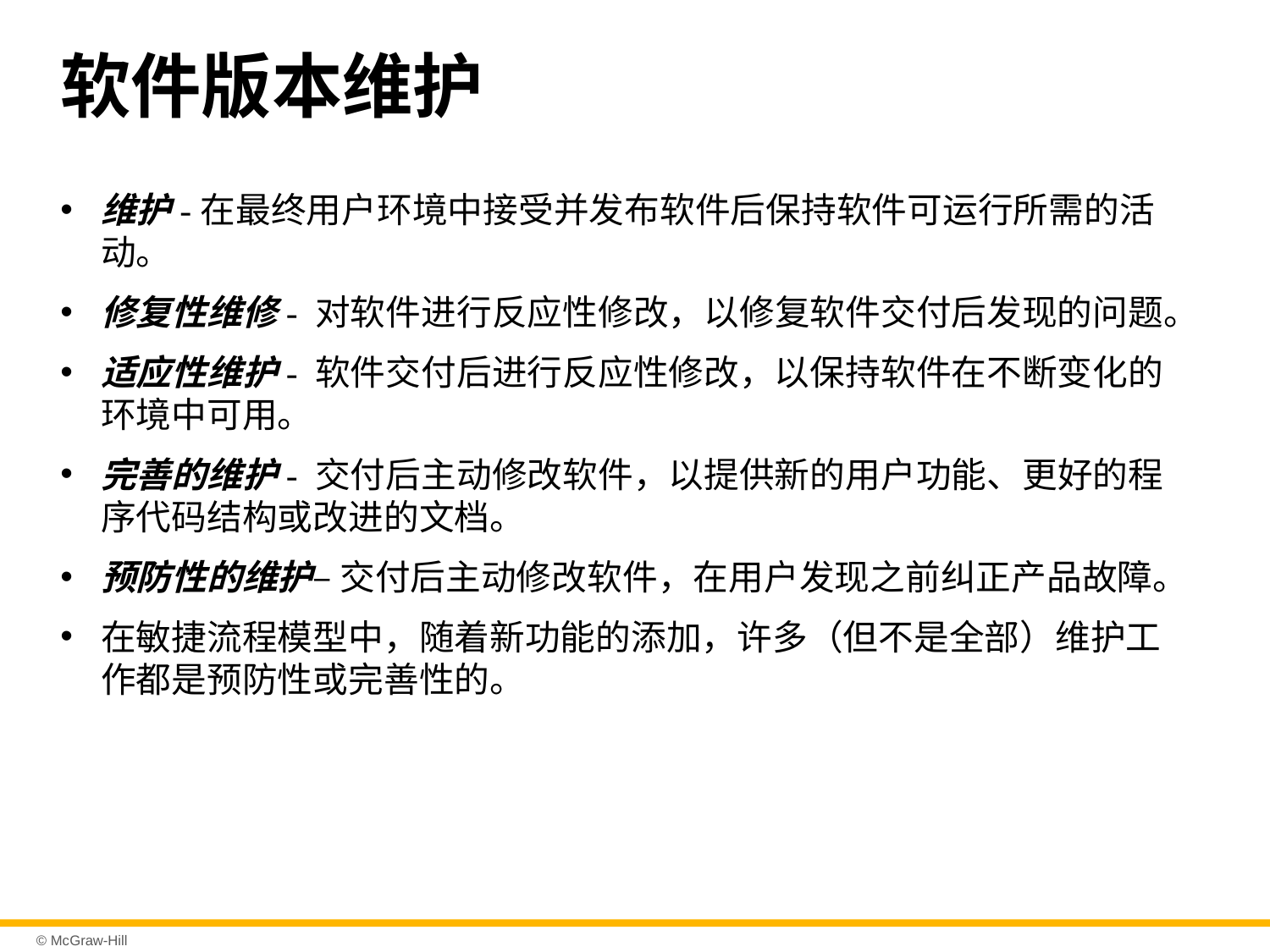

# 软件版本维护
维护-在最终用户环境中接受并发布软件后保持软件可运行所需的活动。
修复性维修- 对软件进行反应性修改，以修复软件交付后发现的问题。
适应性维护- 软件交付后进行反应性修改，以保持软件在不断变化的环境中可用。
完善的维护- 交付后主动修改软件，以提供新的用户功能、更好的程序代码结构或改进的文档。
预防性的维护– 交付后主动修改软件，在用户发现之前纠正产品故障。
在敏捷流程模型中，随着新功能的添加，许多（但不是全部）维护工作都是预防性或完善性的。
25